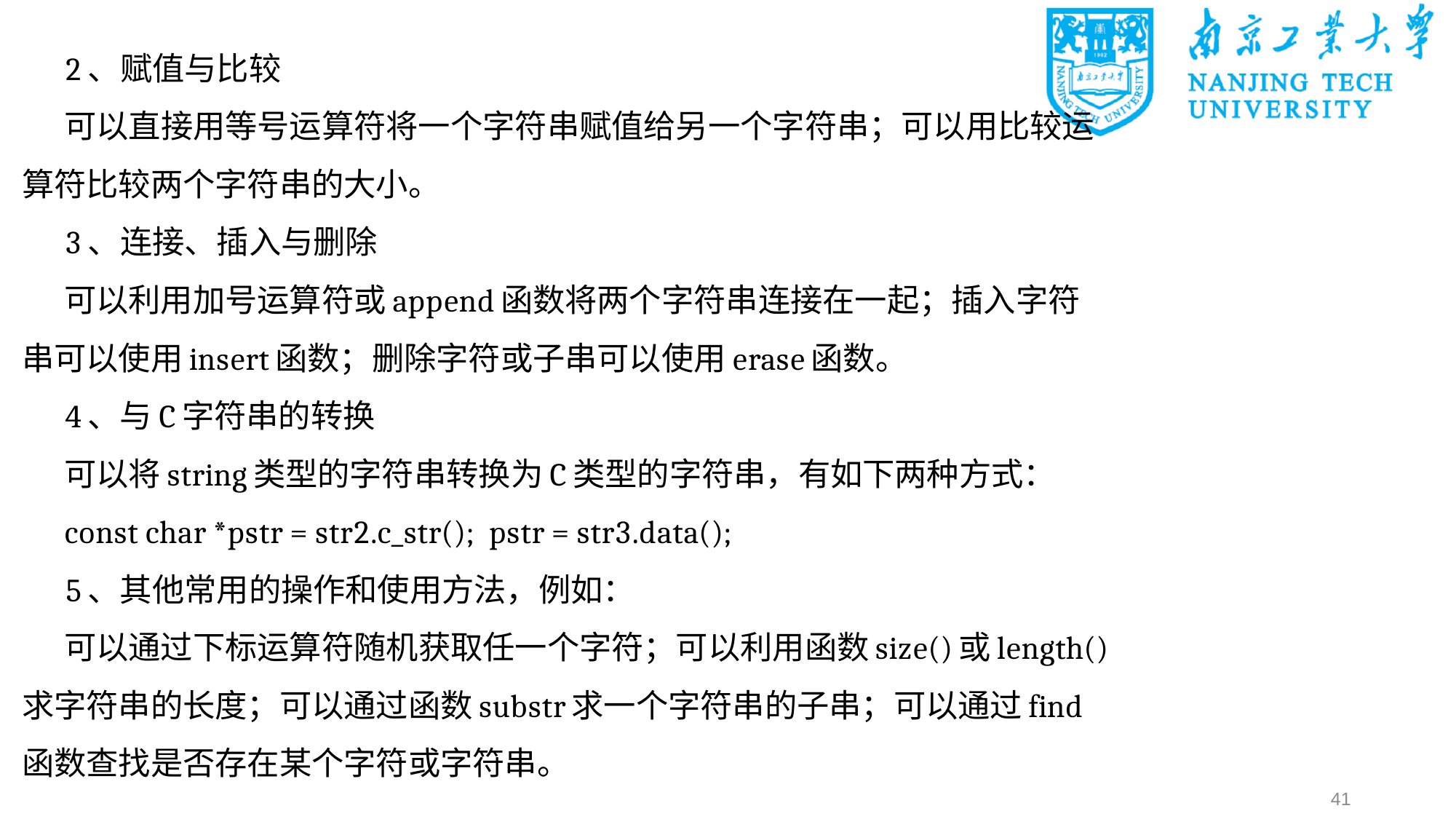

2、赋值与比较
可以直接用等号运算符将一个字符串赋值给另一个字符串；可以用比较运算符比较两个字符串的大小。
3、连接、插入与删除
可以利用加号运算符或append函数将两个字符串连接在一起；插入字符串可以使用insert函数；删除字符或子串可以使用erase函数。
4、与C字符串的转换
可以将string类型的字符串转换为C类型的字符串，有如下两种方式：
const char *pstr = str2.c_str();  pstr = str3.data();
5、其他常用的操作和使用方法，例如：
可以通过下标运算符随机获取任一个字符；可以利用函数size()或length()求字符串的长度；可以通过函数substr求一个字符串的子串；可以通过find函数查找是否存在某个字符或字符串。
41